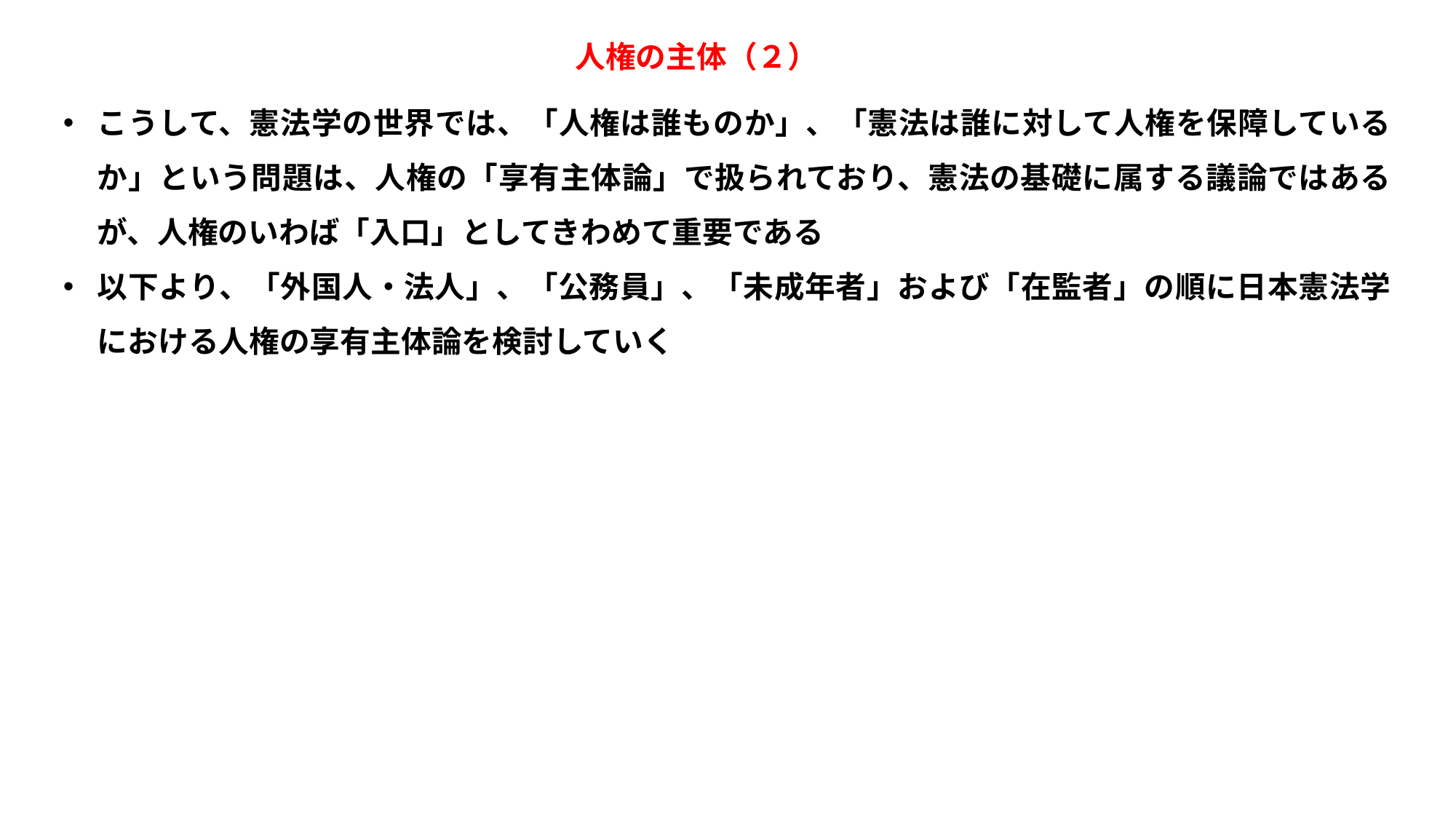

人権の主体（２）
こうして、憲法学の世界では、「人権は誰ものか」、「憲法は誰に対して人権を保障しているか」という問題は、人権の「享有主体論」で扱られており、憲法の基礎に属する議論ではあるが、人権のいわば「入口」としてきわめて重要である
以下より、「外国人・法人」、「公務員」、「未成年者」および「在監者」の順に日本憲法学における人権の享有主体論を検討していく